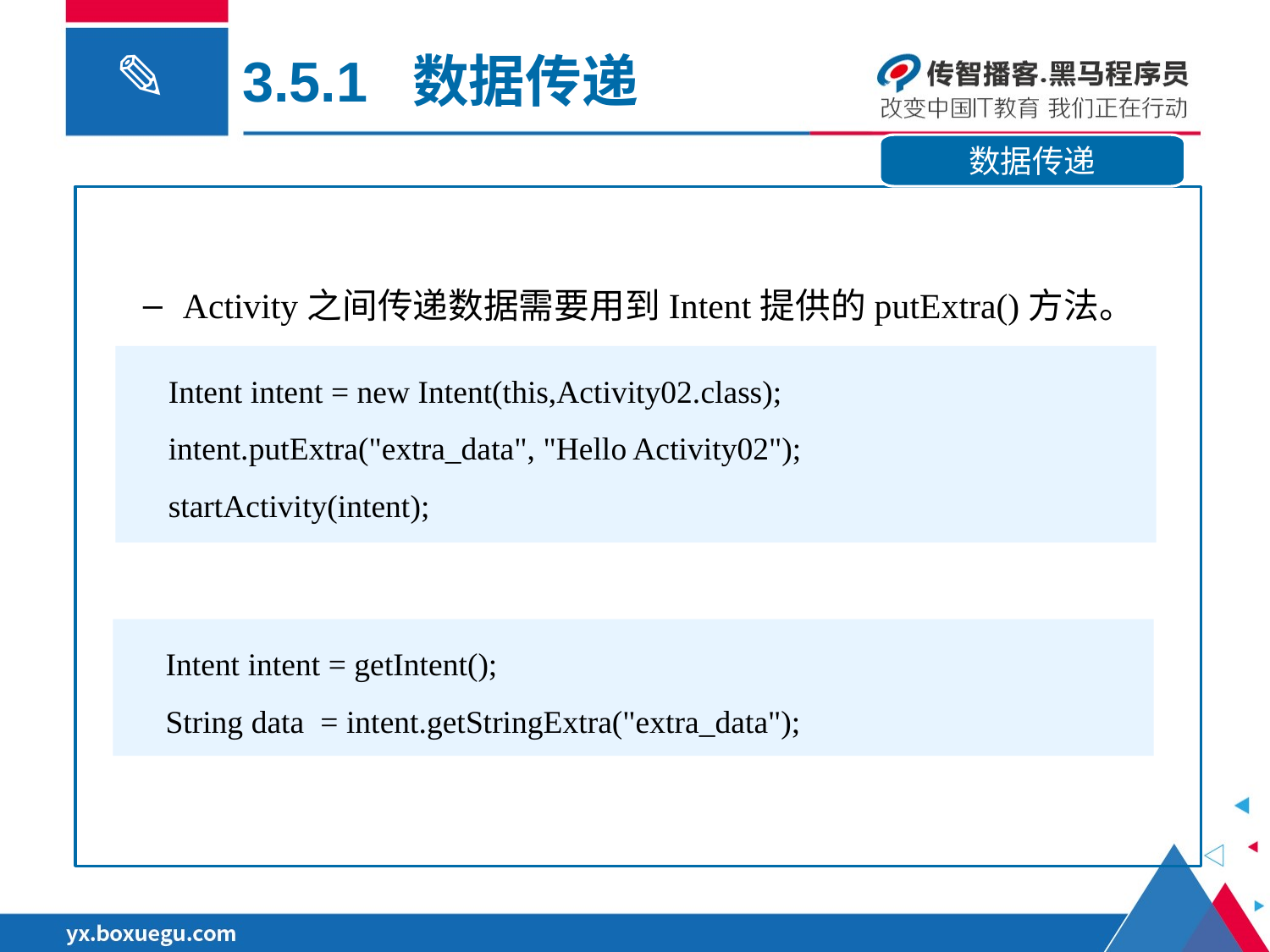

3.5.1  数据传递

数据传递

Activity之间传递数据需要用到Intent提供的putExtra()方法。
     Intent intent = new Intent(this,Activity02.class);
     intent.putExtra("extra_data", "Hello Activity02");
     startActivity(intent);

     Intent intent = getIntent();
     String data  = intent.getStringExtra("extra_data");